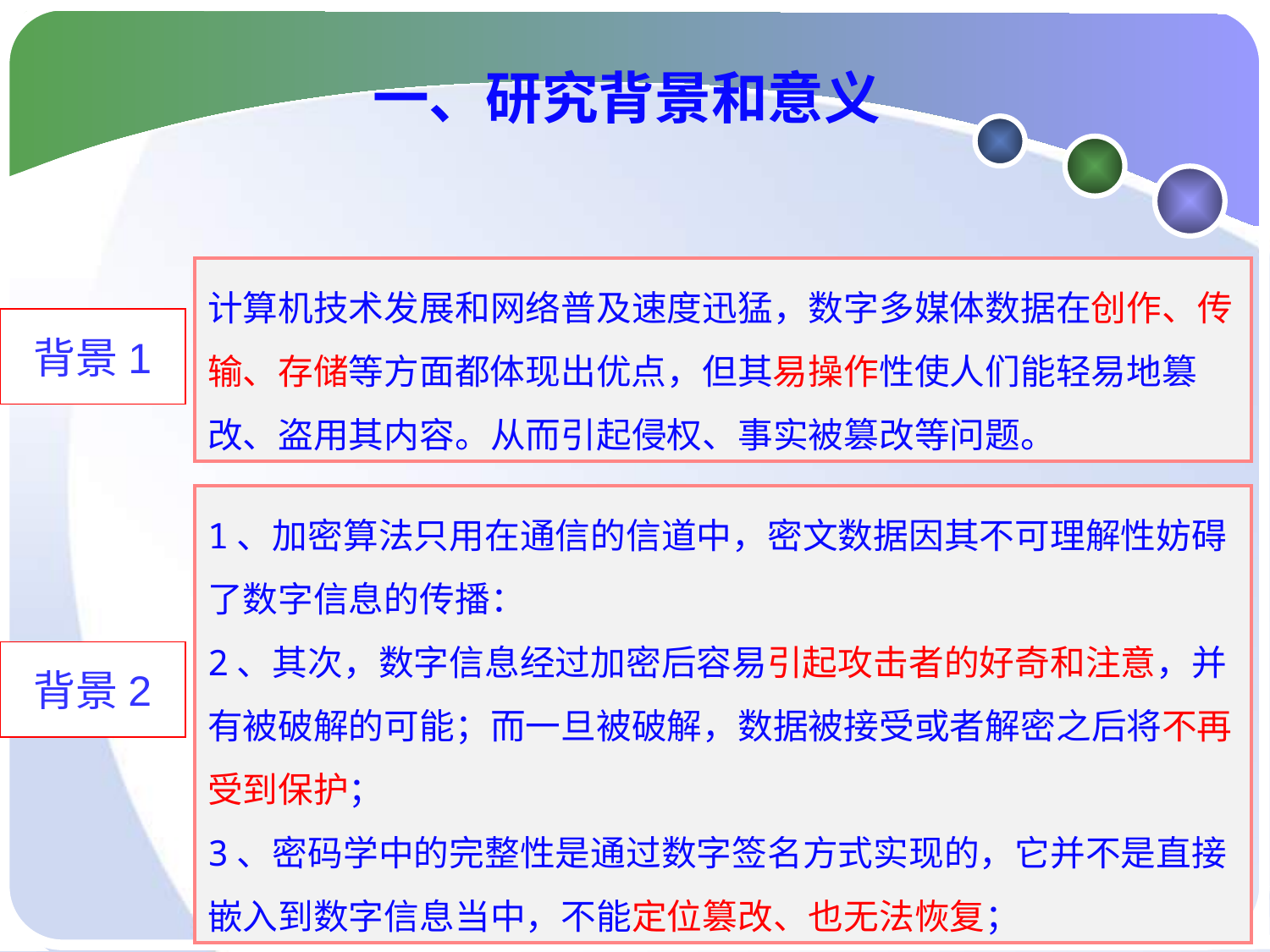

# 一、研究背景和意义

计算机技术发展和网络普及速度迅猛，数字多媒体数据在创作、传输、存储等方面都体现出优点，但其易操作性使人们能轻易地篡改、盗用其内容。从而引起侵权、事实被篡改等问题。
背景1
1、加密算法只用在通信的信道中，密文数据因其不可理解性妨碍了数字信息的传播：
2、其次，数字信息经过加密后容易引起攻击者的好奇和注意，并有被破解的可能；而一旦被破解，数据被接受或者解密之后将不再受到保护；
3、密码学中的完整性是通过数字签名方式实现的，它并不是直接嵌入到数字信息当中，不能定位篡改、也无法恢复；
背景2